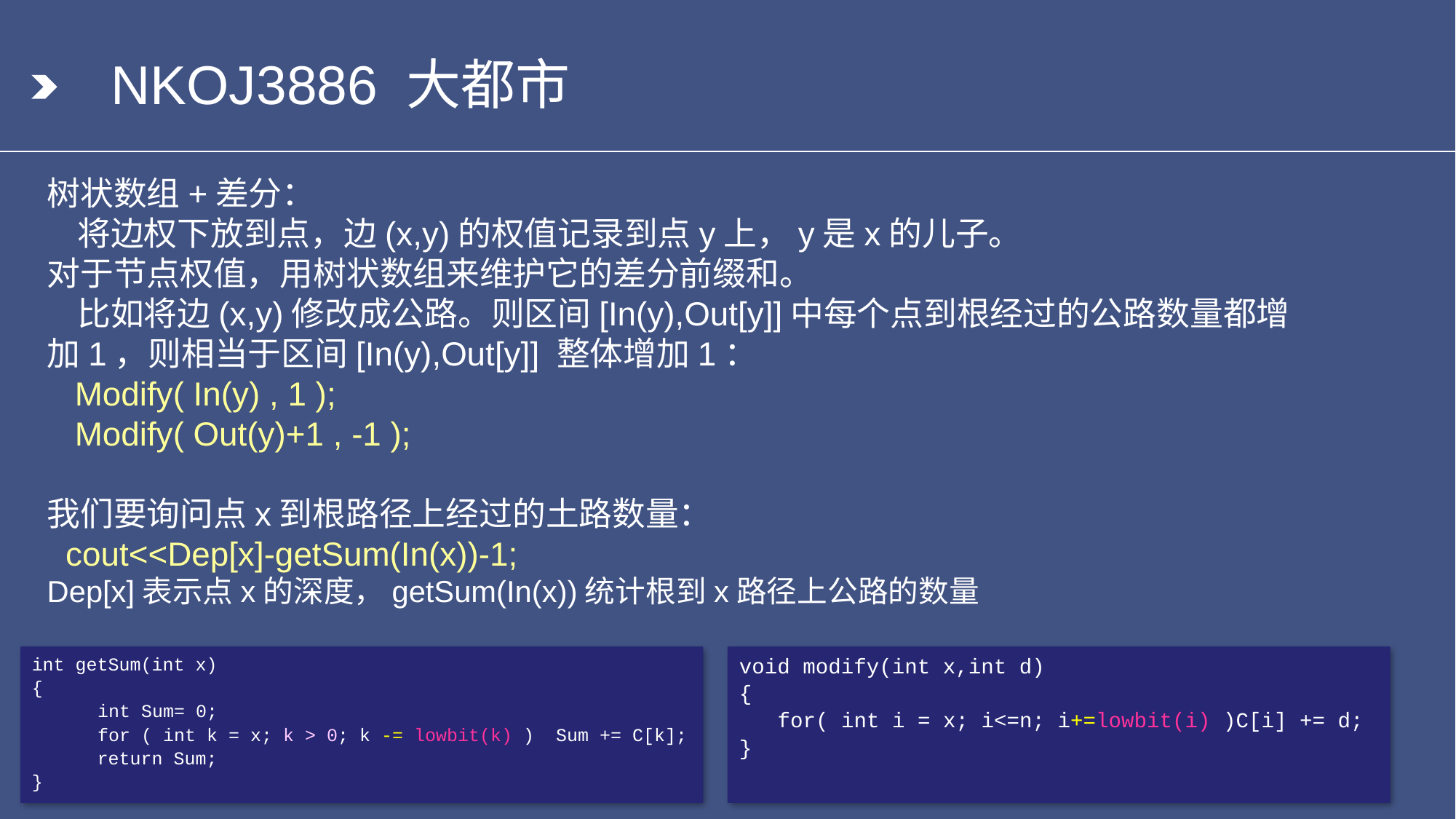

# NKOJ3886 大都市
树状数组+差分：
   将边权下放到点，边(x,y)的权值记录到点y上，y是x的儿子。
对于节点权值，用树状数组来维护它的差分前缀和。
   比如将边(x,y)修改成公路。则区间[In(y),Out[y]]中每个点到根经过的公路数量都增加1，则相当于区间[In(y),Out[y]] 整体增加1：
   Modify( In(y) , 1 );
   Modify( Out(y)+1 , -1 );

我们要询问点x到根路径上经过的土路数量：
  cout<<Dep[x]-getSum(In(x))-1;
Dep[x]表示点x的深度，getSum(In(x))统计根到x路径上公路的数量
int getSum(int x)
{
	      int Sum= 0;
	      for ( int k = x; k > 0; k -= lowbit(k) )  Sum += C[k];
      return Sum;
}
void modify(int x,int d)
{
	   for( int i = x; i<=n; i+=lowbit(i) )C[i] += d;
}